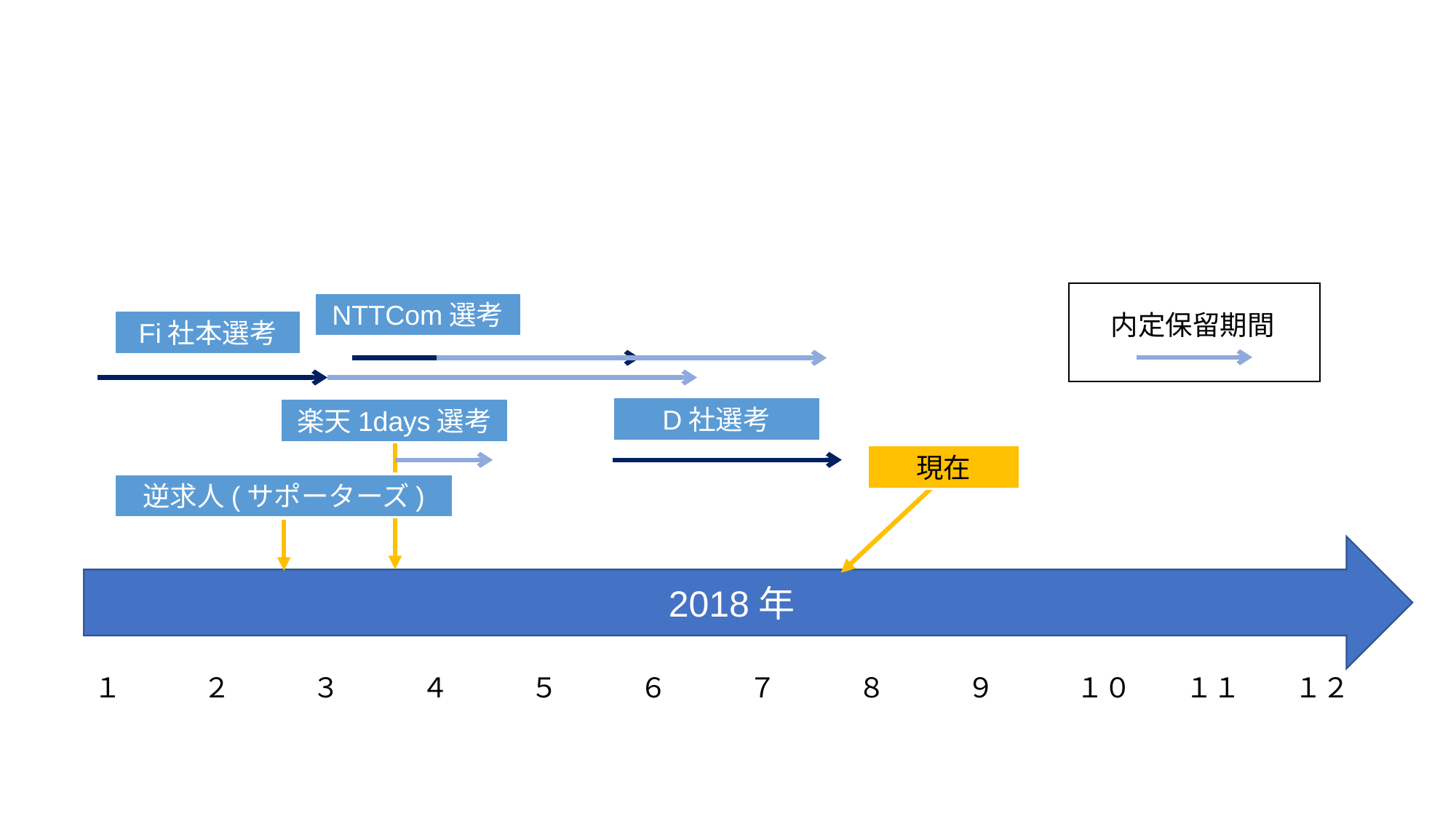

内定保留期間
NTTCom選考
Fi社本選考
D社選考
楽天1days選考
現在
逆求人(サポーターズ)
2018年
１	２	３	４	５	６	７	８	９	１０	１１	１２